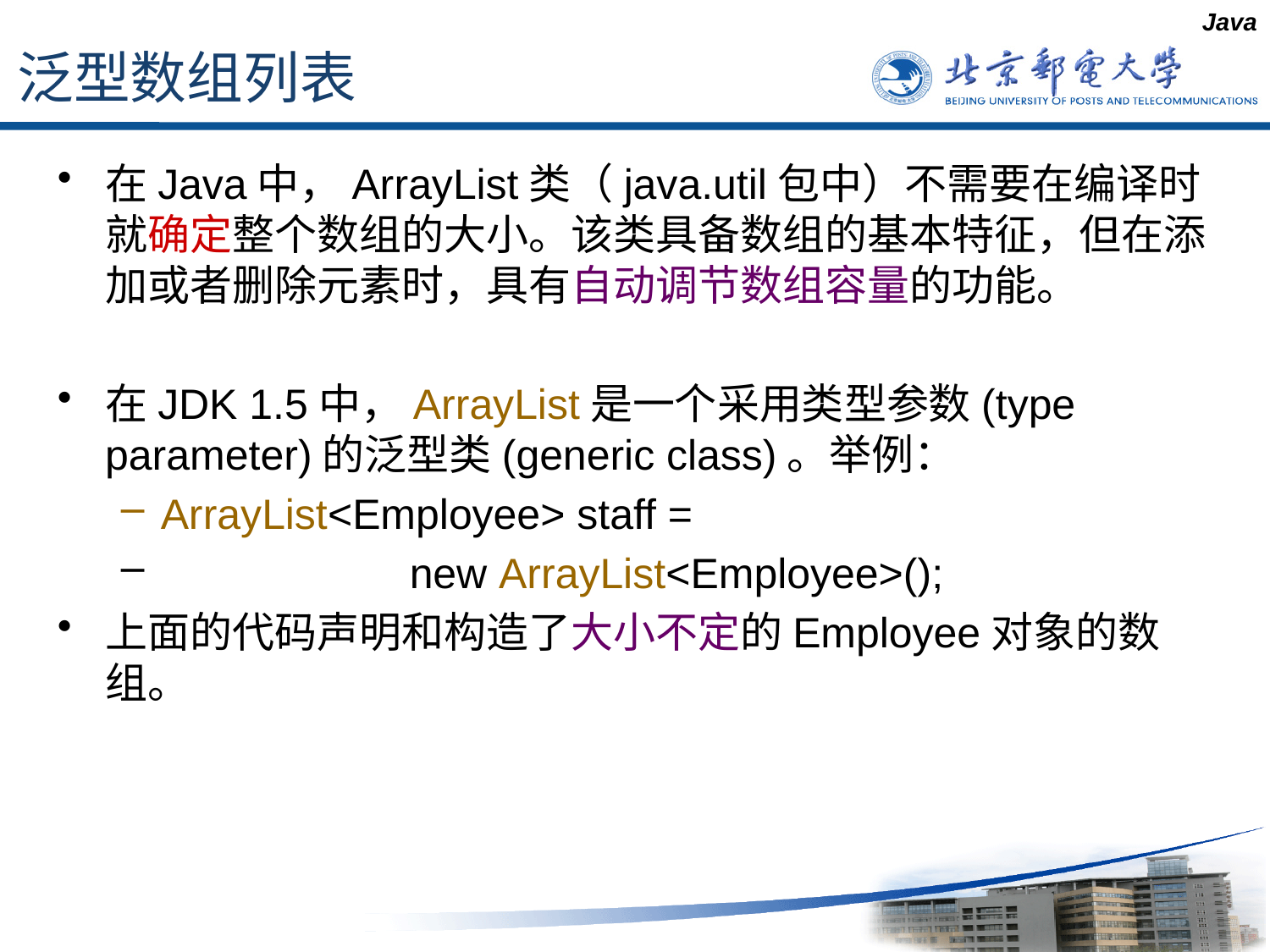

Java
# 泛型数组列表
在Java中，ArrayList类（java.util包中）不需要在编译时就确定整个数组的大小。该类具备数组的基本特征，但在添加或者删除元素时，具有自动调节数组容量的功能。

在JDK 1.5中，ArrayList是一个采用类型参数(type parameter)的泛型类(generic class)。举例：
ArrayList<Employee> staff =
                     new ArrayList<Employee>();
上面的代码声明和构造了大小不定的Employee对象的数组。